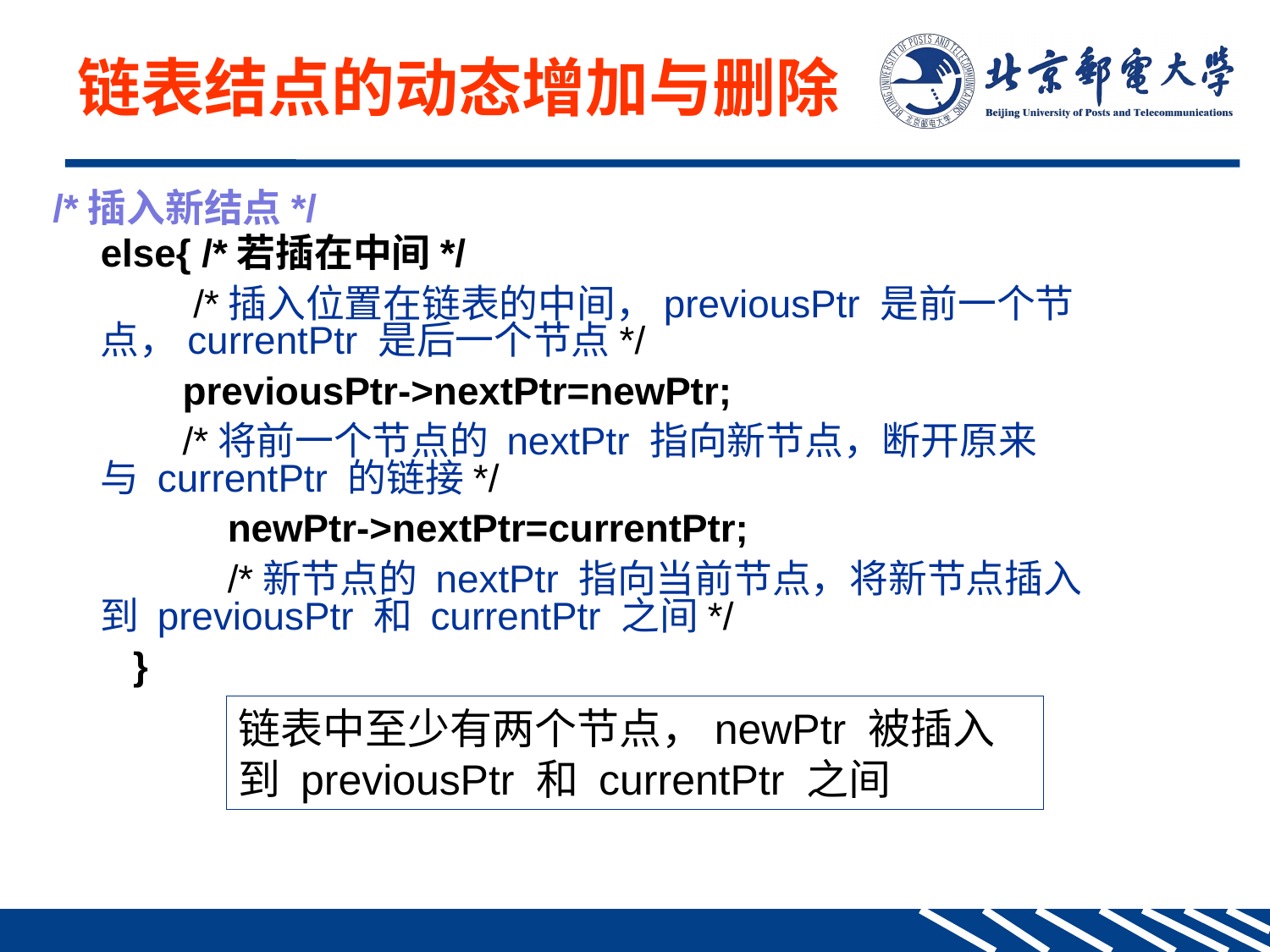

链表结点的动态增加与删除
/*插入新结点*/
	else{ /*若插在中间*/
             /*插入位置在链表的中间，previousPtr 是前一个节点，currentPtr 是后一个节点*/
            previousPtr->nextPtr=newPtr;
            /*将前一个节点的 nextPtr 指向新节点，断开原来与 currentPtr 的链接*/
      	newPtr->nextPtr=currentPtr;
		/*新节点的 nextPtr 指向当前节点，将新节点插入到 previousPtr 和 currentPtr 之间*/
	   }
链表中至少有两个节点，newPtr 被插入到 previousPtr 和 currentPtr 之间